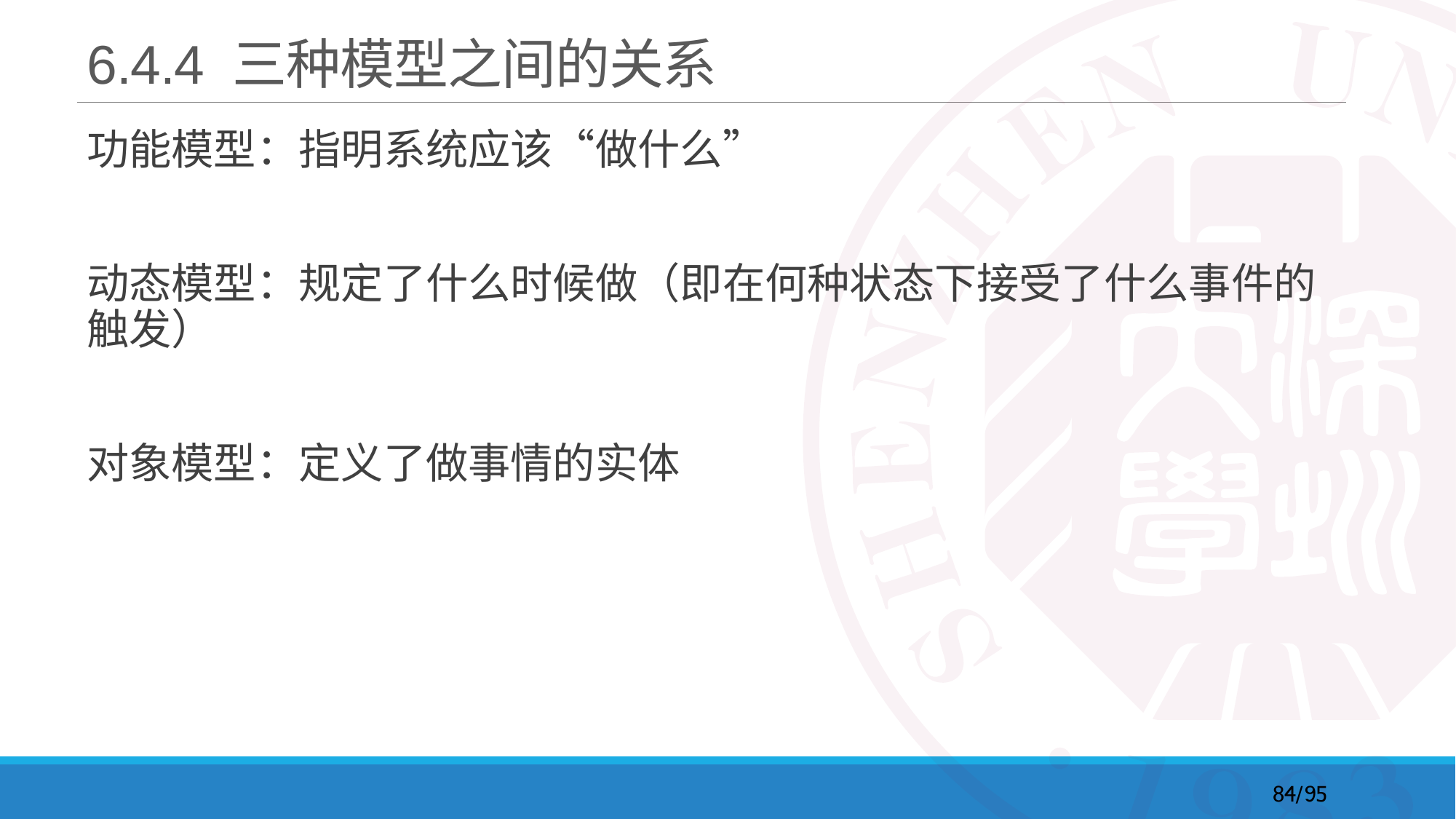

# 6.4.4 三种模型之间的关系
功能模型：指明系统应该“做什么”

动态模型：规定了什么时候做（即在何种状态下接受了什么事件的触发）

对象模型：定义了做事情的实体

84/95